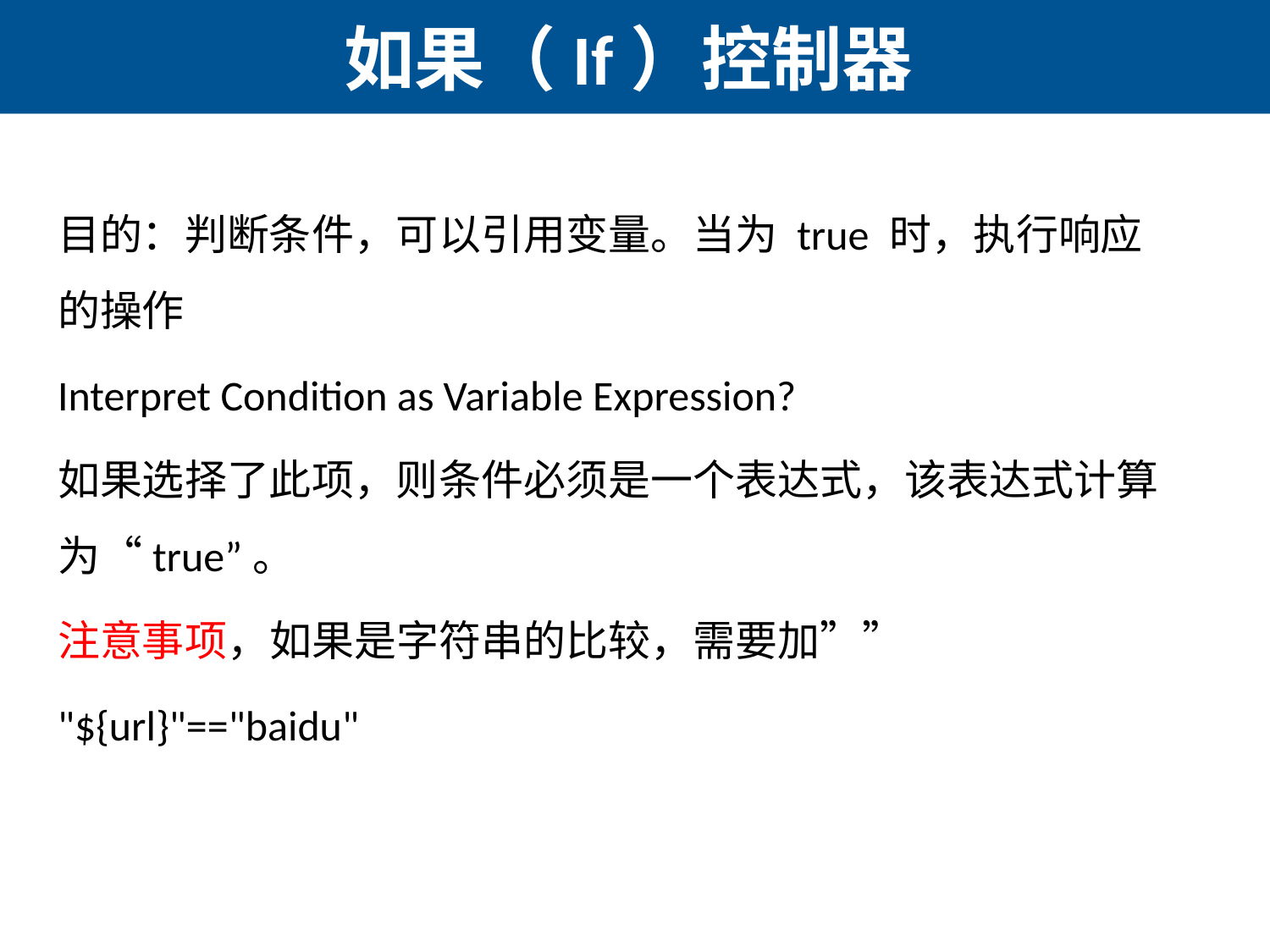

# 如果（If）控制器
目的：判断条件，可以引用变量。当为 true 时，执行响应的操作
Interpret Condition as Variable Expression?
如果选择了此项，则条件必须是一个表达式，该表达式计算为“true”。
注意事项，如果是字符串的比较，需要加””
"${url}"=="baidu"